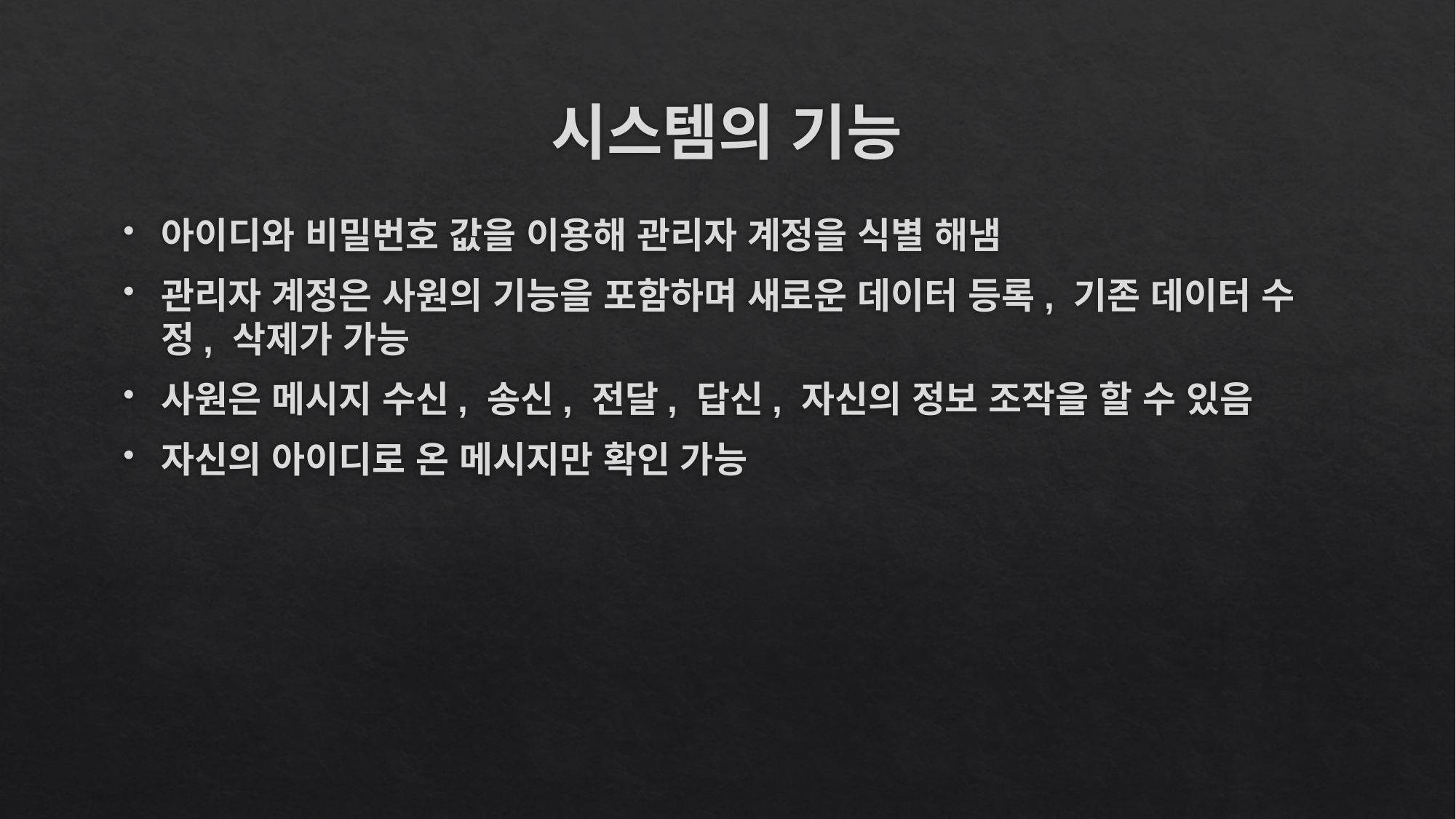

# 시스템의 기능
아이디와 비밀번호 값을 이용해 관리자 계정을 식별 해냄
관리자 계정은 사원의 기능을 포함하며 새로운 데이터 등록, 기존 데이터 수정, 삭제가 가능
사원은 메시지 수신, 송신, 전달, 답신, 자신의 정보 조작을 할 수 있음
자신의 아이디로 온 메시지만 확인 가능